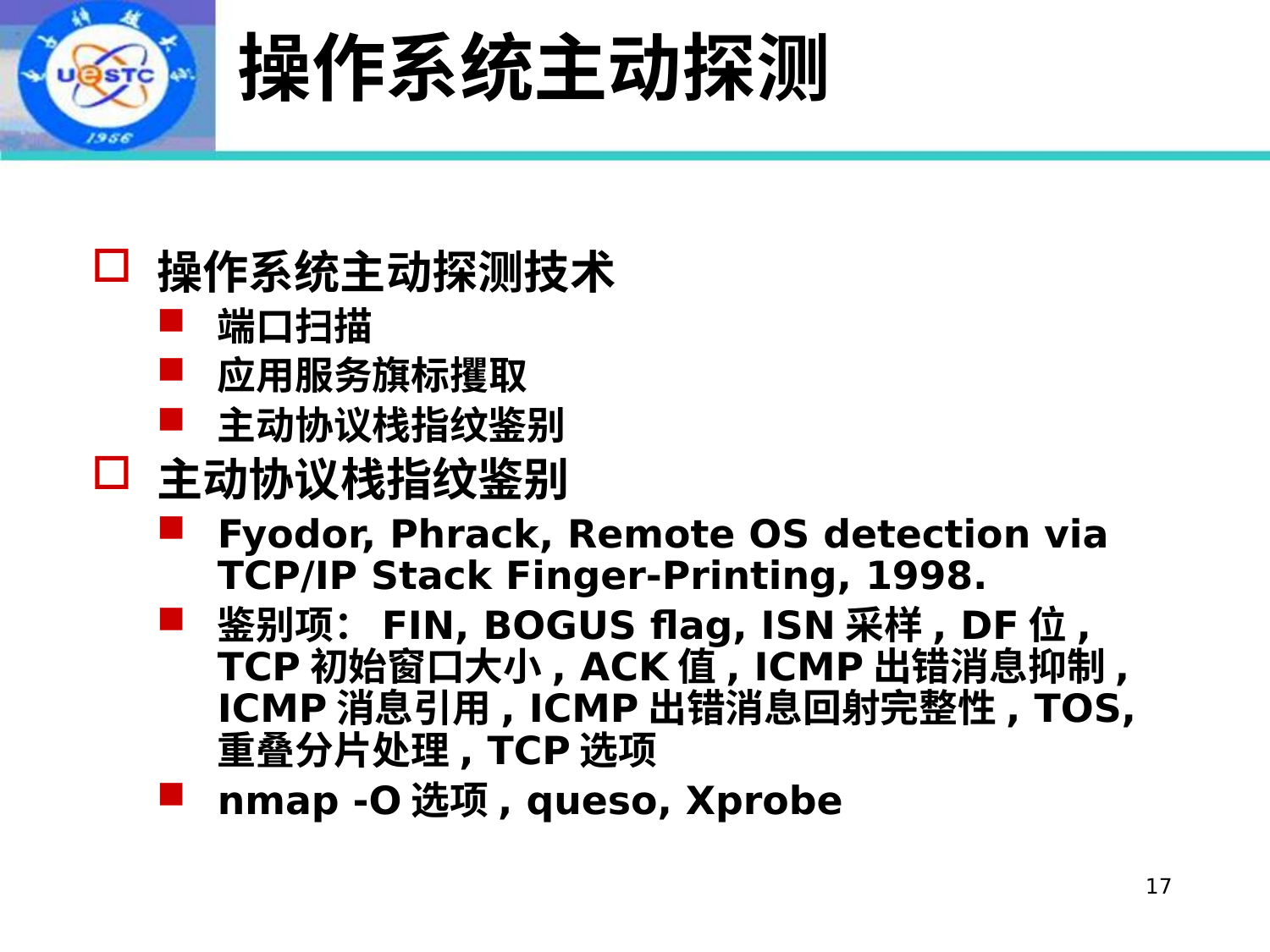

# 操作系统主动探测
操作系统主动探测技术
端口扫描
应用服务旗标攫取
主动协议栈指纹鉴别
主动协议栈指纹鉴别
Fyodor, Phrack, Remote OS detection via TCP/IP Stack Finger-Printing, 1998.
鉴别项：FIN, BOGUS flag, ISN采样, DF位, TCP初始窗口大小, ACK值, ICMP出错消息抑制, ICMP消息引用, ICMP出错消息回射完整性, TOS,重叠分片处理, TCP选项
nmap -O选项, queso, Xprobe
17